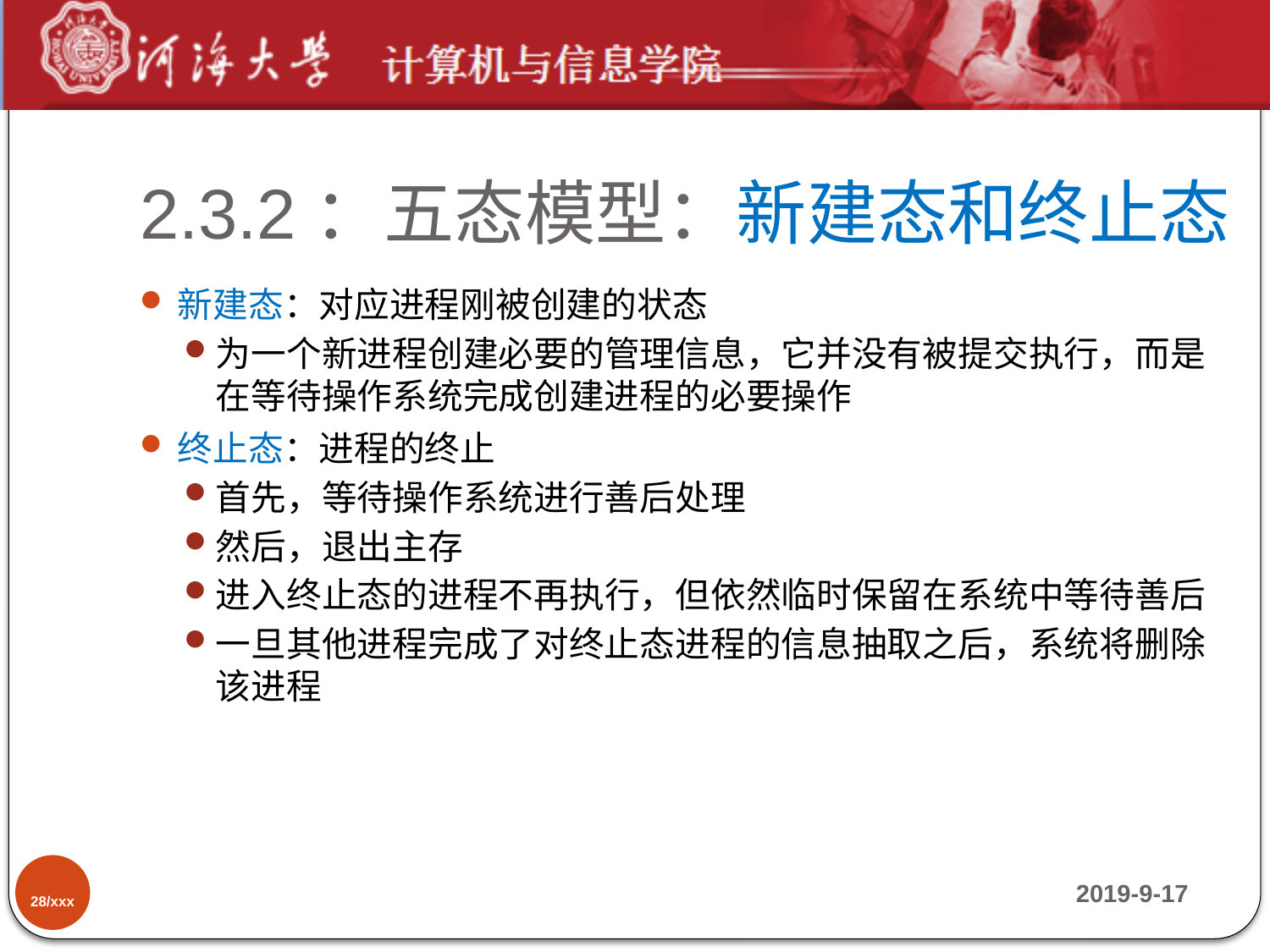

# 2.3.2：五态模型：新建态和终止态
新建态：对应进程刚被创建的状态
为一个新进程创建必要的管理信息，它并没有被提交执行，而是在等待操作系统完成创建进程的必要操作
终止态：进程的终止
首先，等待操作系统进行善后处理
然后，退出主存
进入终止态的进程不再执行，但依然临时保留在系统中等待善后
一旦其他进程完成了对终止态进程的信息抽取之后，系统将删除该进程

28/xxx
2019-9-17